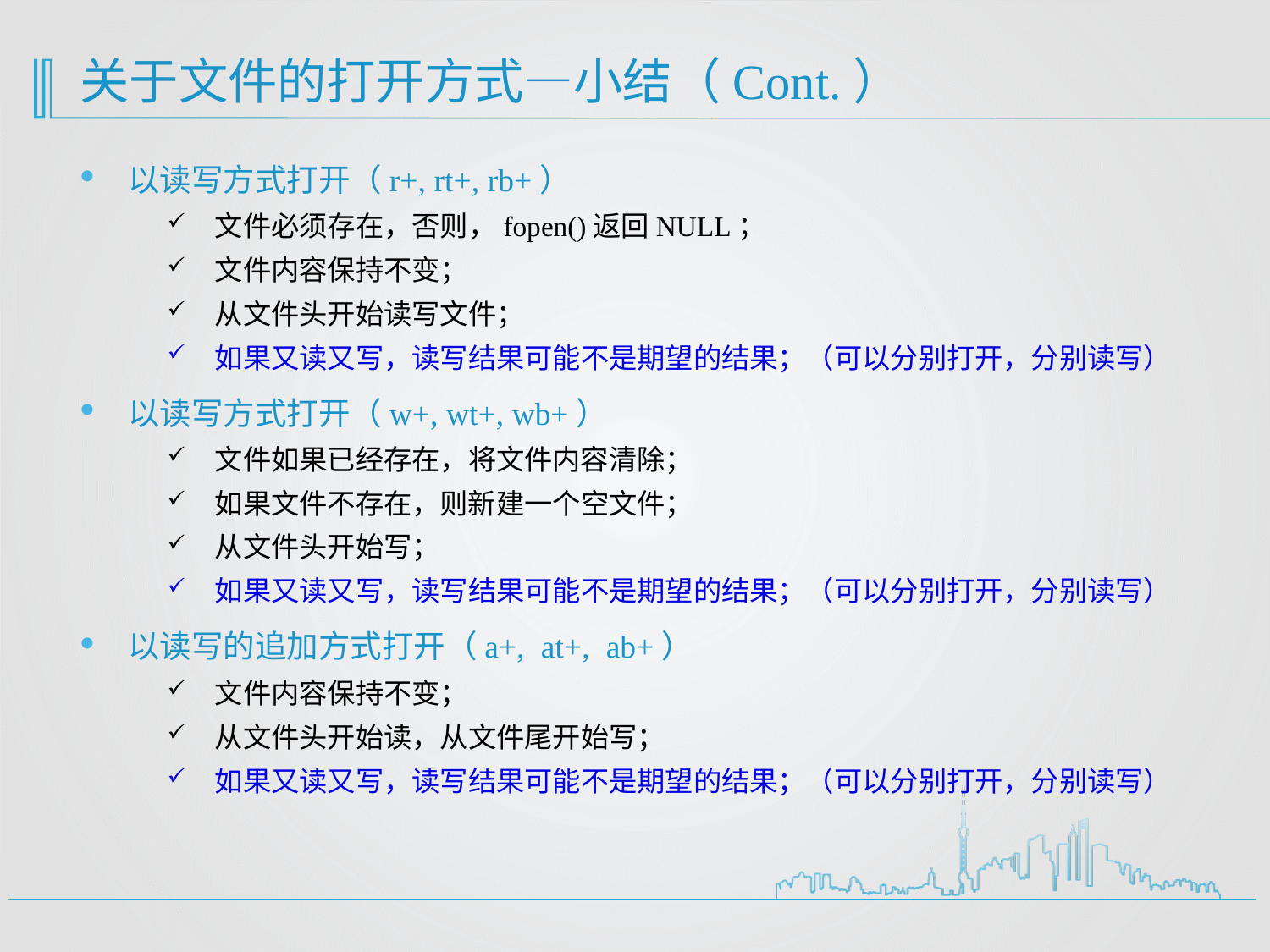

# 关于文件的打开方式—小结（Cont.）
以读写方式打开（r+, rt+, rb+）
文件必须存在，否则，fopen()返回NULL；
文件内容保持不变；
从文件头开始读写文件；
如果又读又写，读写结果可能不是期望的结果；（可以分别打开，分别读写）
以读写方式打开（w+, wt+, wb+）
文件如果已经存在，将文件内容清除；
如果文件不存在，则新建一个空文件；
从文件头开始写；
如果又读又写，读写结果可能不是期望的结果；（可以分别打开，分别读写）
以读写的追加方式打开（a+,  at+,  ab+）
文件内容保持不变；
从文件头开始读，从文件尾开始写；
如果又读又写，读写结果可能不是期望的结果；（可以分别打开，分别读写）